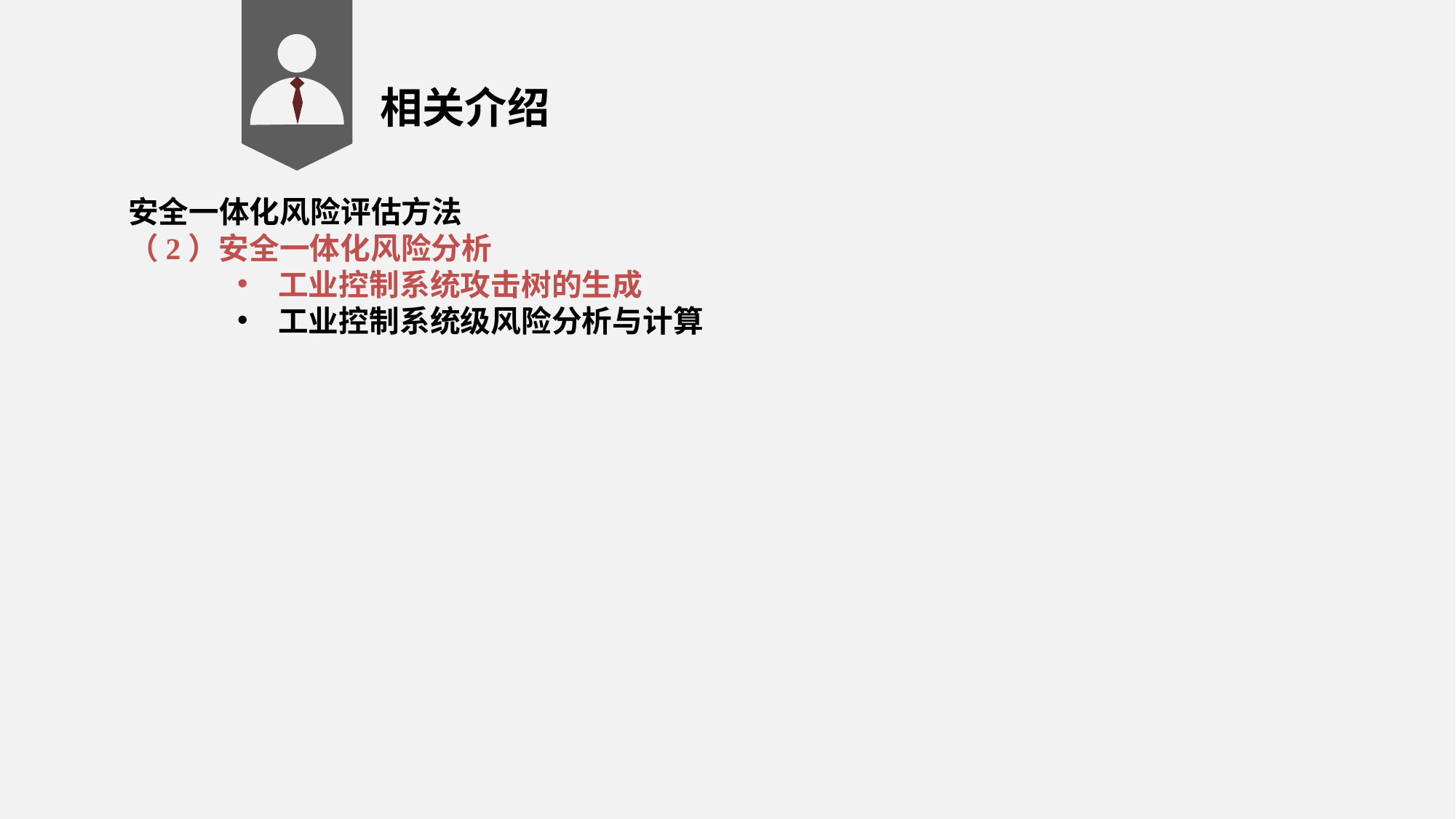

相关介绍
安全一体化风险评估方法
（2）安全一体化风险分析
工业控制系统攻击树的生成
工业控制系统级风险分析与计算